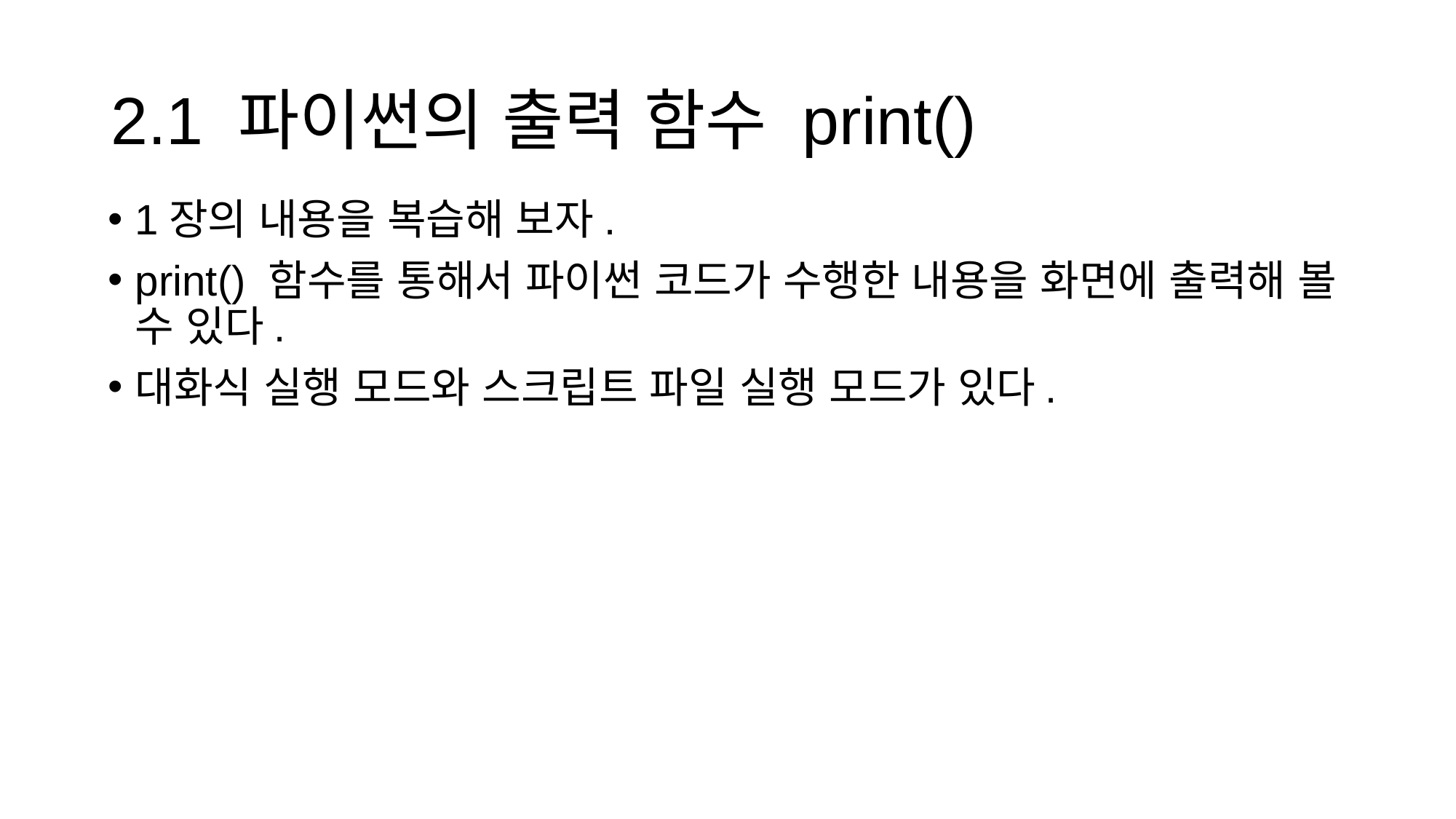

# 2.1 파이썬의 출력 함수 print()
1장의 내용을 복습해 보자.
print() 함수를 통해서 파이썬 코드가 수행한 내용을 화면에 출력해 볼 수 있다.
대화식 실행 모드와 스크립트 파일 실행 모드가 있다.